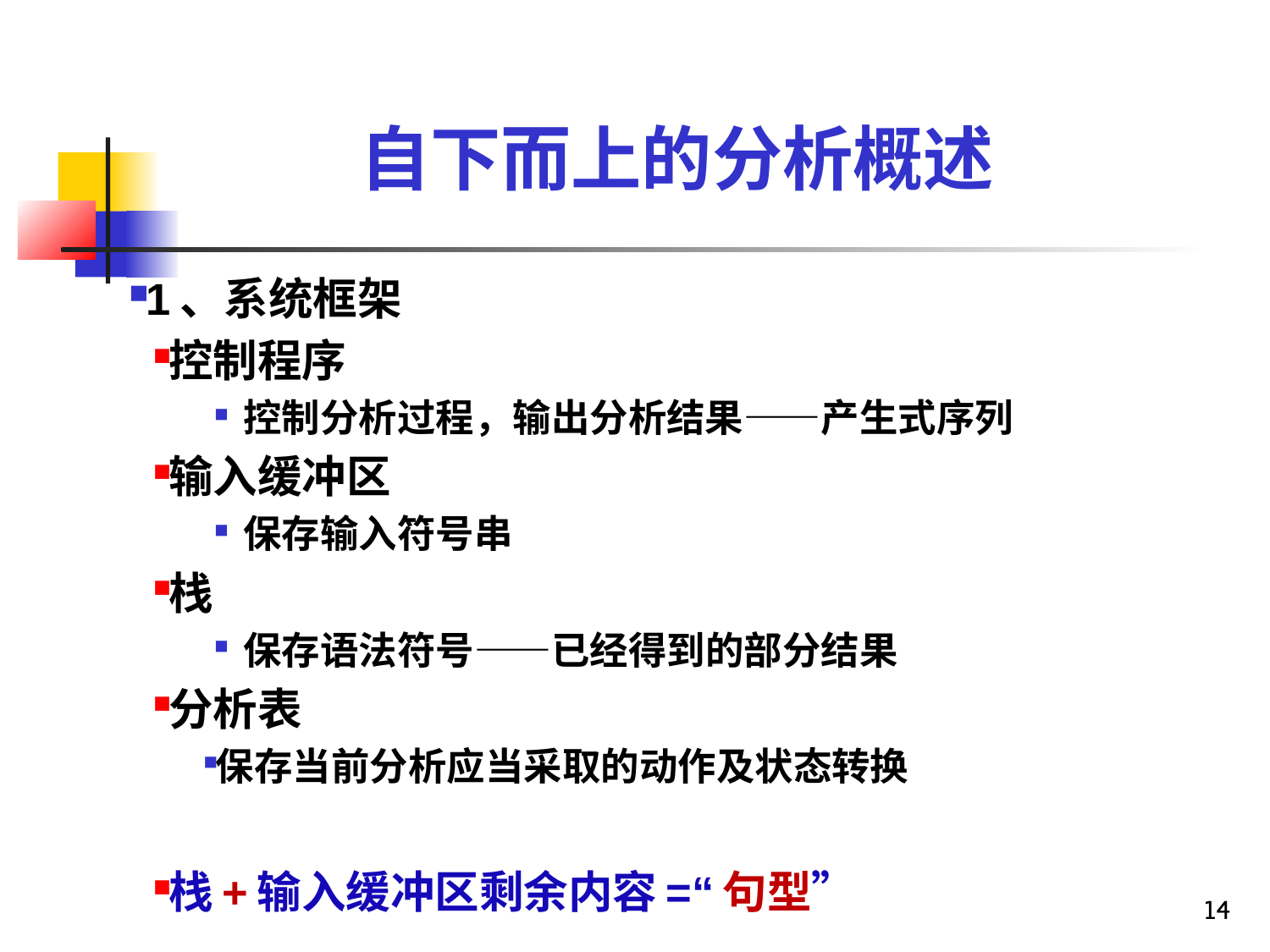

自下而上的分析概述
1、系统框架
控制程序
控制分析过程，输出分析结果——产生式序列
输入缓冲区
保存输入符号串
栈
保存语法符号——已经得到的部分结果
分析表
保存当前分析应当采取的动作及状态转换

栈+输入缓冲区剩余内容=“句型”

14